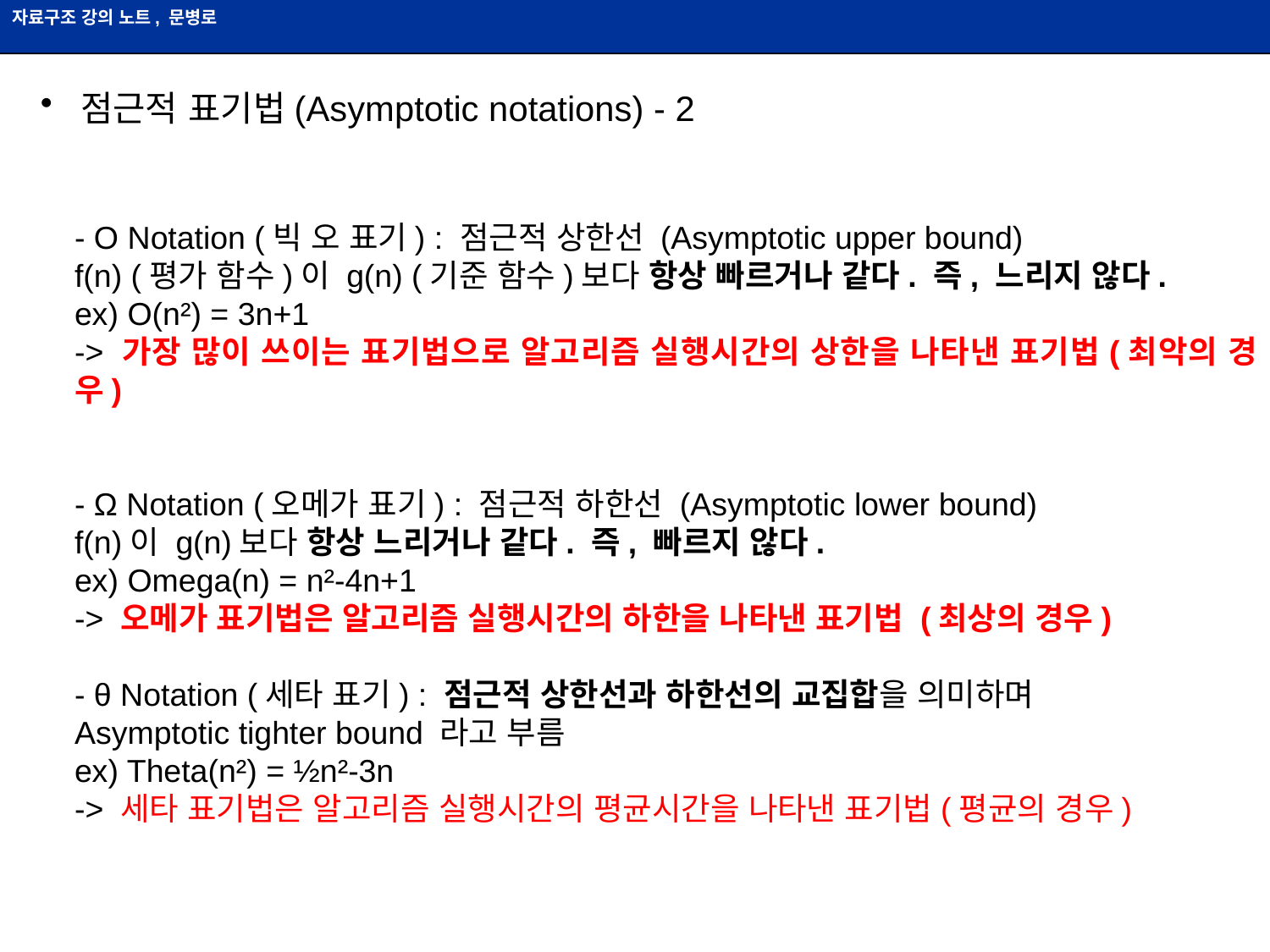

점근적 표기법(Asymptotic notations) - 2

- Ο Notation (빅 오 표기) : 점근적 상한선 (Asymptotic upper bound)
f(n) (평가 함수)이 g(n) (기준 함수)보다 항상 빠르거나 같다. 즉, 느리지 않다.
ex) Ο(n²) = 3n+1
-> 가장 많이 쓰이는 표기법으로 알고리즘 실행시간의 상한을 나타낸 표기법(최악의 경우)

- Ω Notation (오메가 표기) : 점근적 하한선 (Asymptotic lower bound)
f(n)이 g(n)보다 항상 느리거나 같다. 즉, 빠르지 않다.
ex) Omega(n) = n²-4n+1
-> 오메가 표기법은 알고리즘 실행시간의 하한을 나타낸 표기법 (최상의 경우)

- θ Notation (세타 표기) : 점근적 상한선과 하한선의 교집합을 의미하며
Asymptotic tighter bound 라고 부름
ex) Theta(n²) = ½n²-3n
-> 세타 표기법은 알고리즘 실행시간의 평균시간을 나타낸 표기법(평균의 경우)